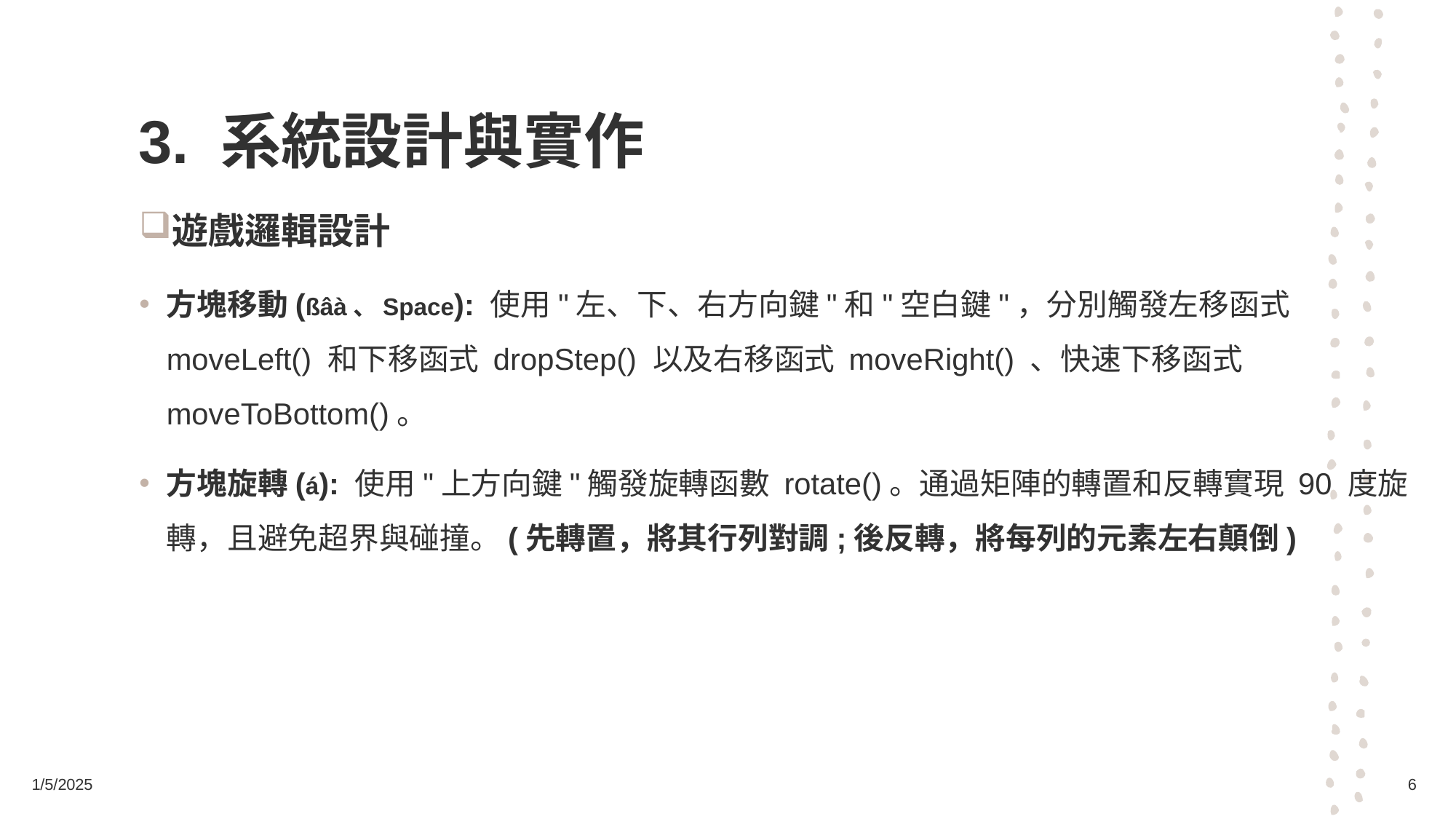

# 3. 系統設計與實作
遊戲邏輯設計
方塊移動(ßâà、Space): 使用"左、下、右方向鍵"和"空白鍵"，分別觸發左移函式 moveLeft() 和下移函式 dropStep() 以及右移函式 moveRight() 、快速下移函式 moveToBottom()。
方塊旋轉(á): 使用"上方向鍵"觸發旋轉函數 rotate()。通過矩陣的轉置和反轉實現 90 度旋轉，且避免超界與碰撞。(先轉置，將其行列對調;後反轉，將每列的元素左右顛倒)

1/5/2025
6